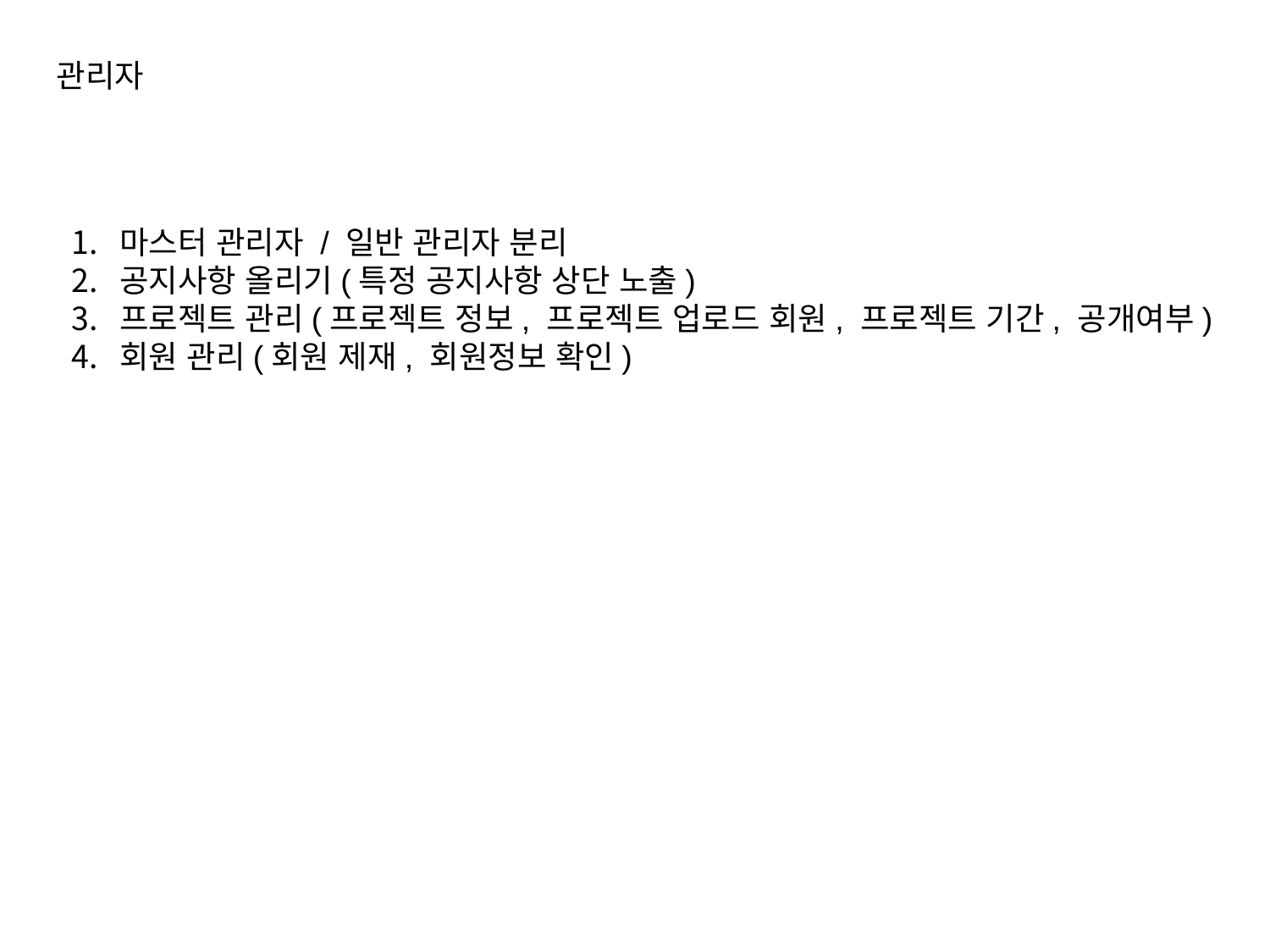

관리자

마스터 관리자 / 일반 관리자 분리
공지사항 올리기(특정 공지사항 상단 노출)
프로젝트 관리(프로젝트 정보, 프로젝트 업로드 회원, 프로젝트 기간, 공개여부)
회원 관리(회원 제재, 회원정보 확인)